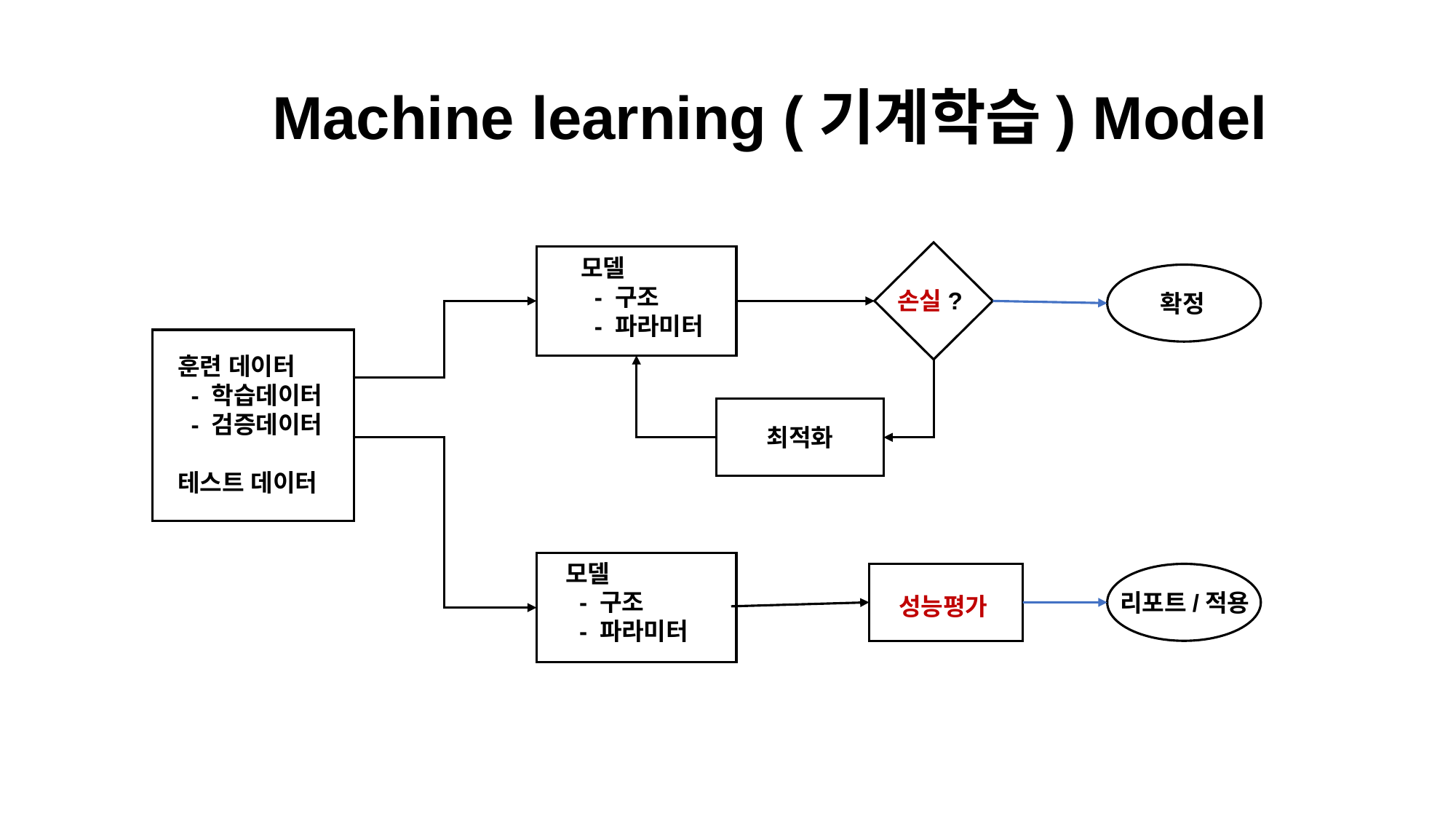

# Machine learning (기계학습) Model

모델
  - 구조
  - 파라미터

손실?
확정

훈련 데이터
  - 학습데이터
  - 검증데이터

테스트 데이터

최적화
모델
  - 구조
  - 파라미터

리포트/적용
성능평가